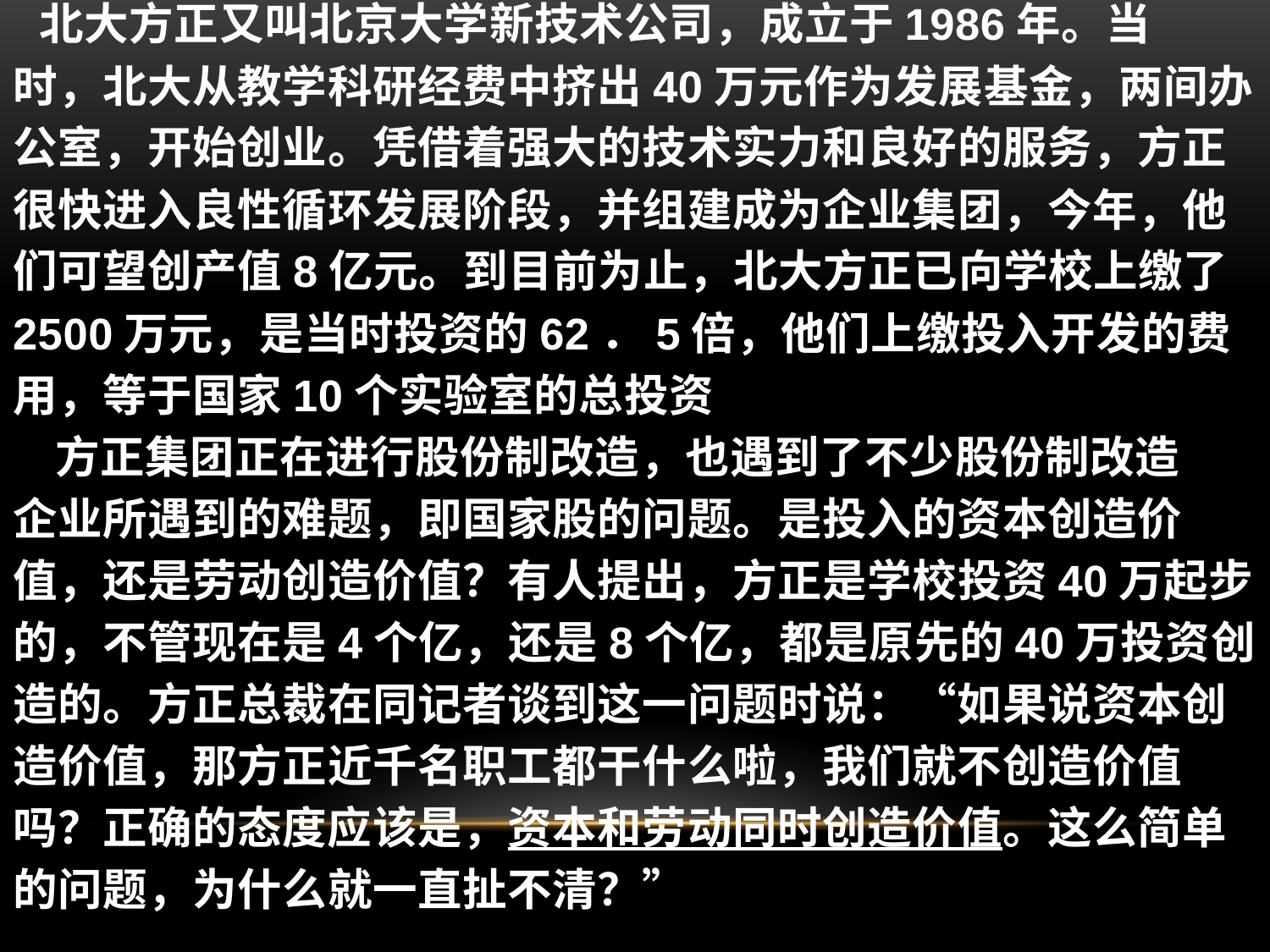

北大方正又叫北京大学新技术公司，成立于1986年。当
时，北大从教学科研经费中挤出40万元作为发展基金，两间办
公室，开始创业。凭借着强大的技术实力和良好的服务，方正
很快进入良性循环发展阶段，并组建成为企业集团，今年，他
们可望创产值8亿元。到目前为止，北大方正已向学校上缴了
2500万元，是当时投资的62．5倍，他们上缴投入开发的费
用，等于国家10个实验室的总投资
   方正集团正在进行股份制改造，也遇到了不少股份制改造
企业所遇到的难题，即国家股的问题。是投入的资本创造价
值，还是劳动创造价值？有人提出，方正是学校投资40万起步
的，不管现在是4个亿，还是8个亿，都是原先的40万投资创
造的。方正总裁在同记者谈到这一问题时说：“如果说资本创
造价值，那方正近千名职工都干什么啦，我们就不创造价值
吗？正确的态度应该是，资本和劳动同时创造价值。这么简单
的问题，为什么就一直扯不清？”